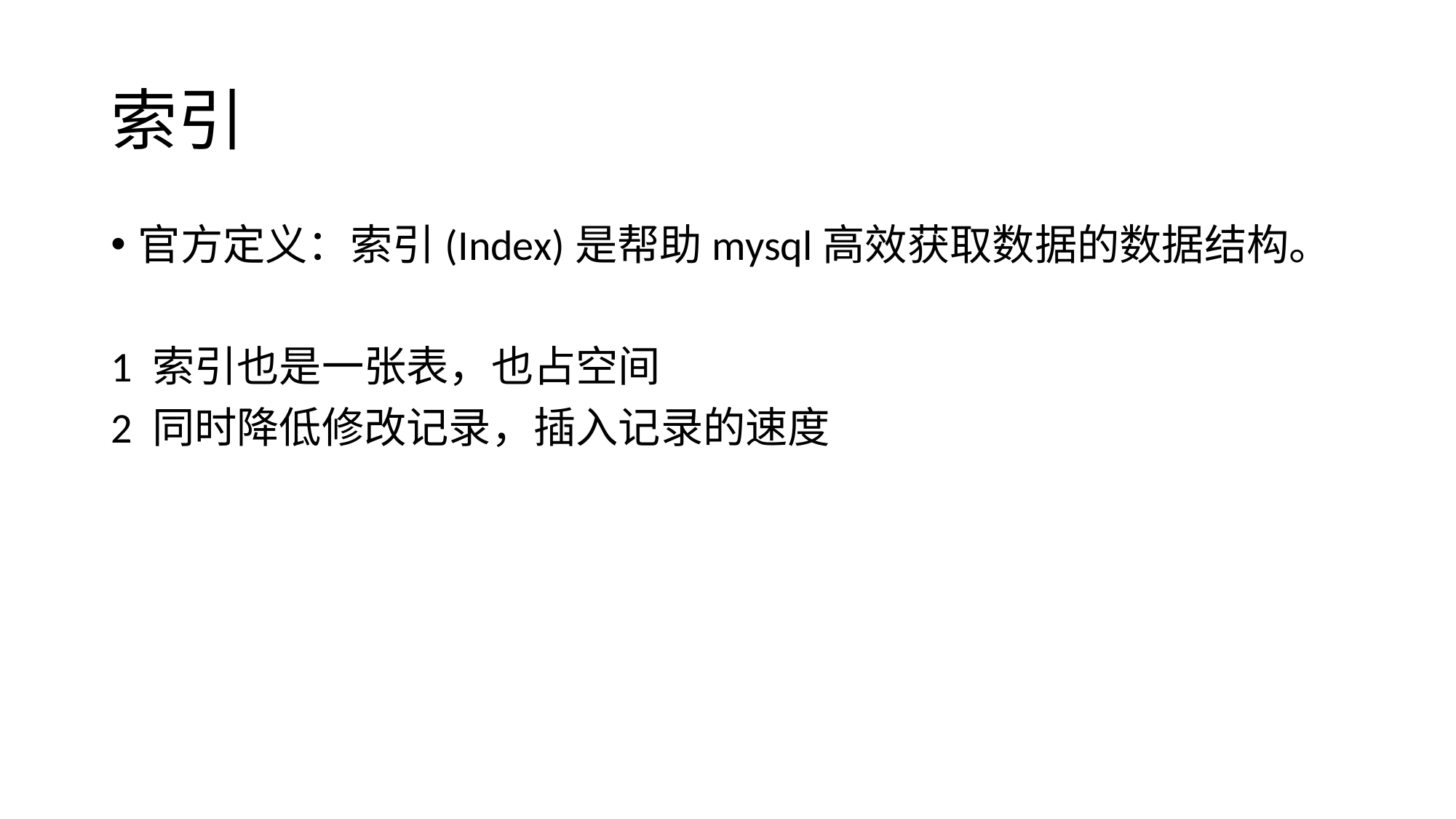

# 索引
官方定义：索引(Index)是帮助mysql高效获取数据的数据结构。

1 索引也是一张表，也占空间
2 同时降低修改记录，插入记录的速度